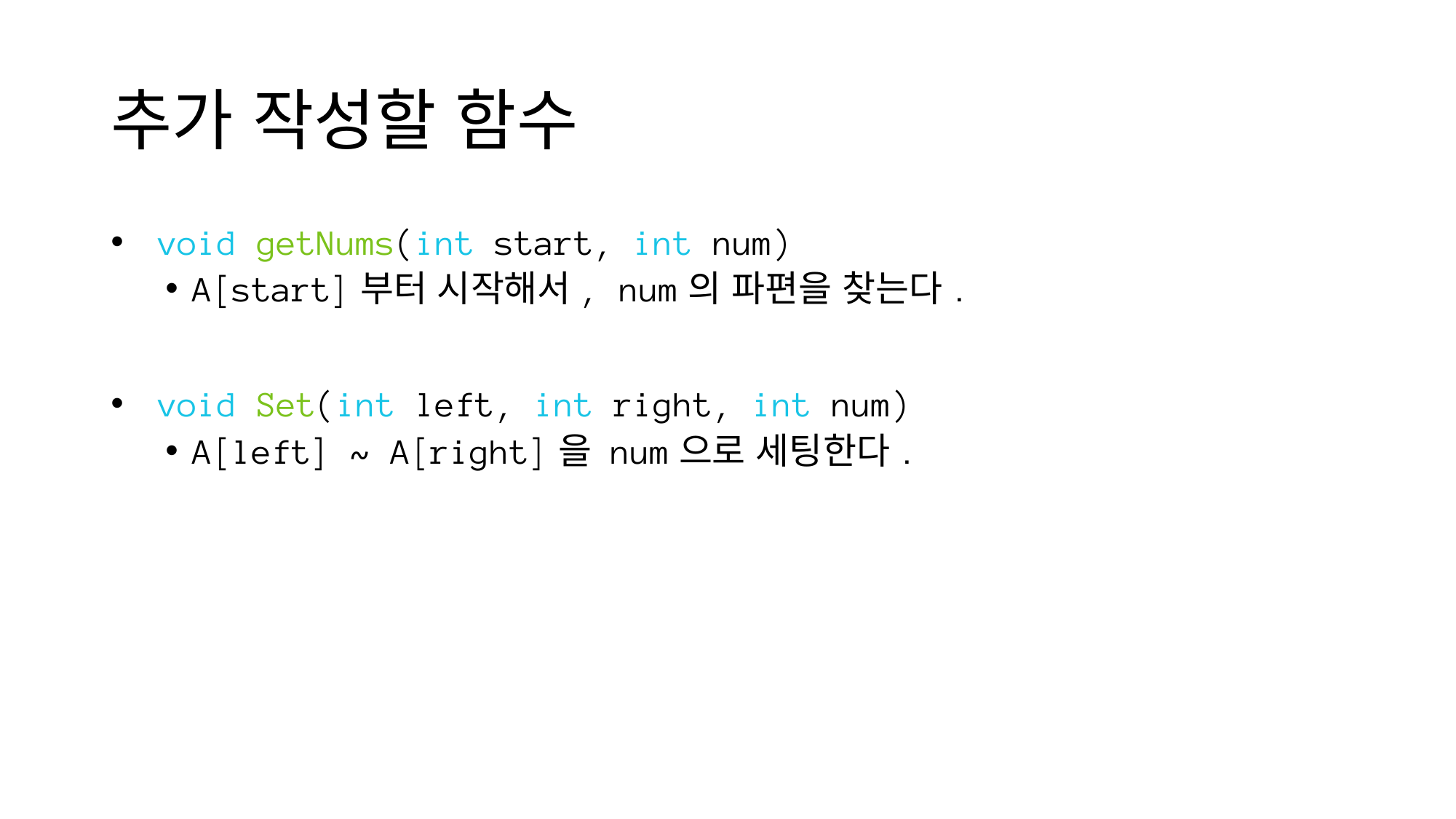

# 추가 작성할 함수
 void getNums(int start, int num)
A[start]부터 시작해서, num의 파편을 찾는다.

 void Set(int left, int right, int num)
A[left] ~ A[right]을 num으로 세팅한다.